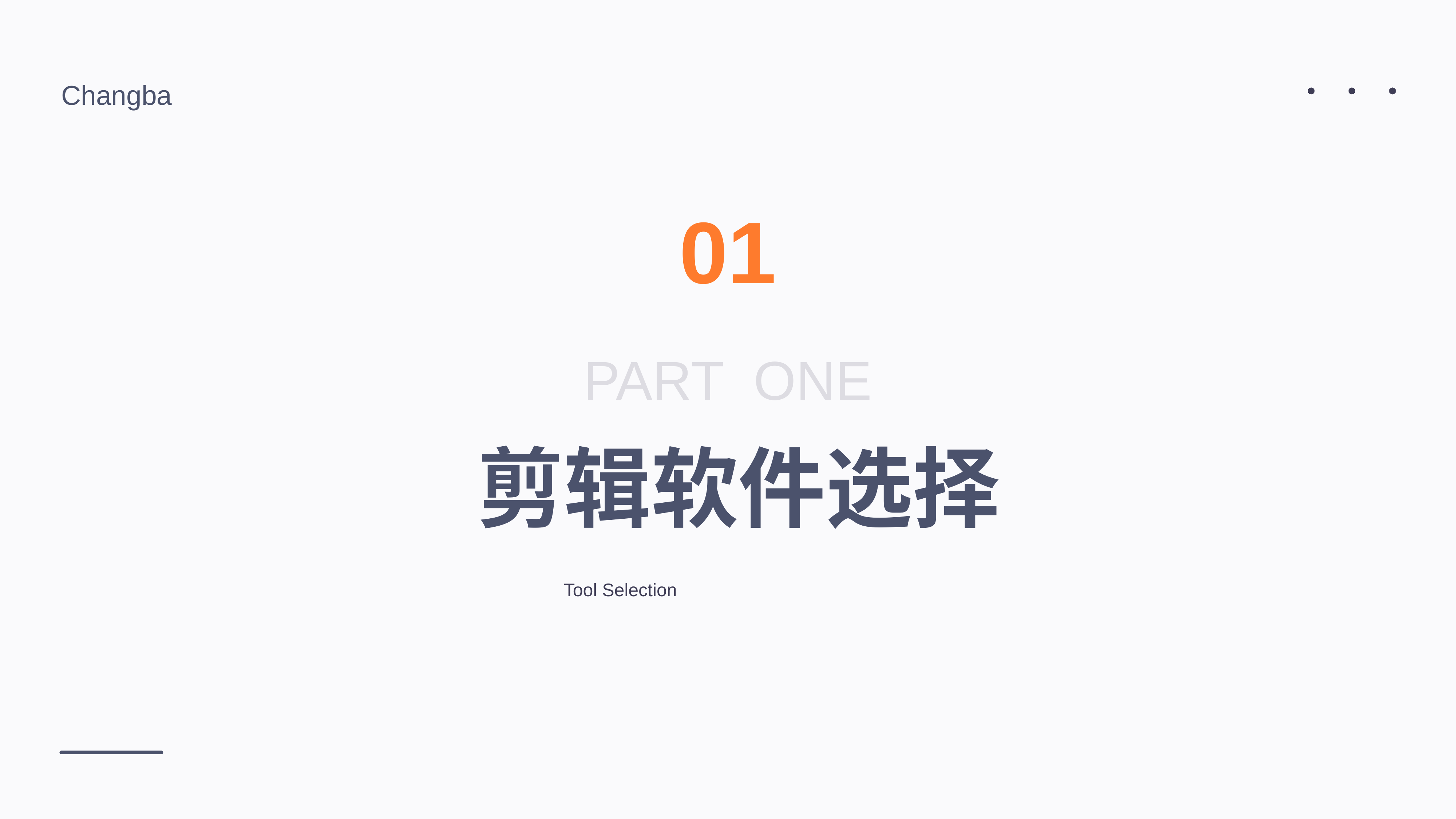

Changba

01
PART  ONE
剪辑软件选择
Tool Selection